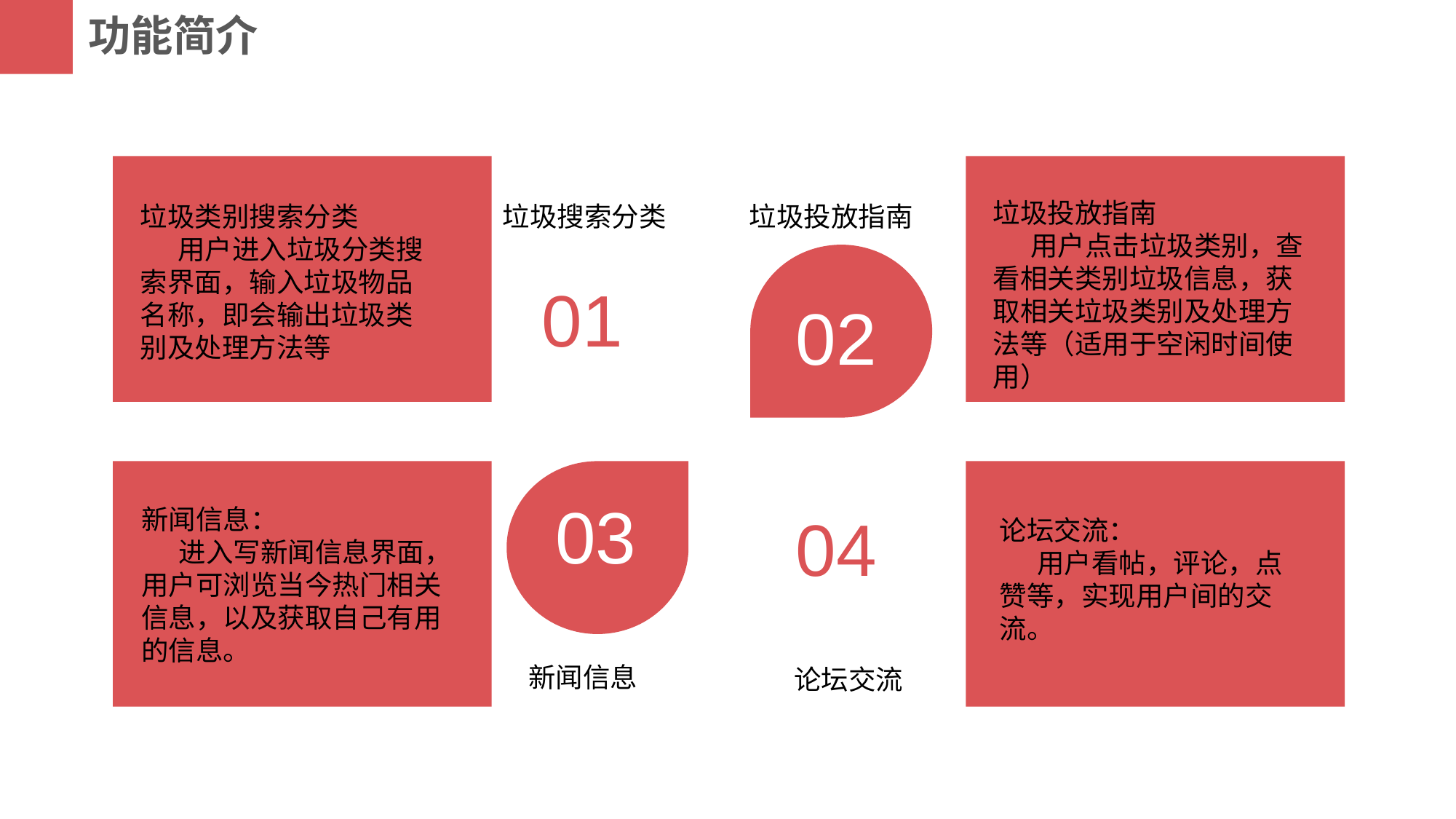

功能简介

垃圾投放指南
     用户点击垃圾类别，查看相关类别垃圾信息，获取相关垃圾类别及处理方法等（适用于空闲时间使用）
垃圾类别搜索分类
     用户进入垃圾分类搜索界面，输入垃圾物品名称，即会输出垃圾类别及处理方法等
垃圾搜索分类
垃圾投放指南

01
02

03
新闻信息：
     进入写新闻信息界面，用户可浏览当今热门相关信息，以及获取自己有用的信息。
04
论坛交流：
     用户看帖，评论，点赞等，实现用户间的交流。
新闻信息
论坛交流